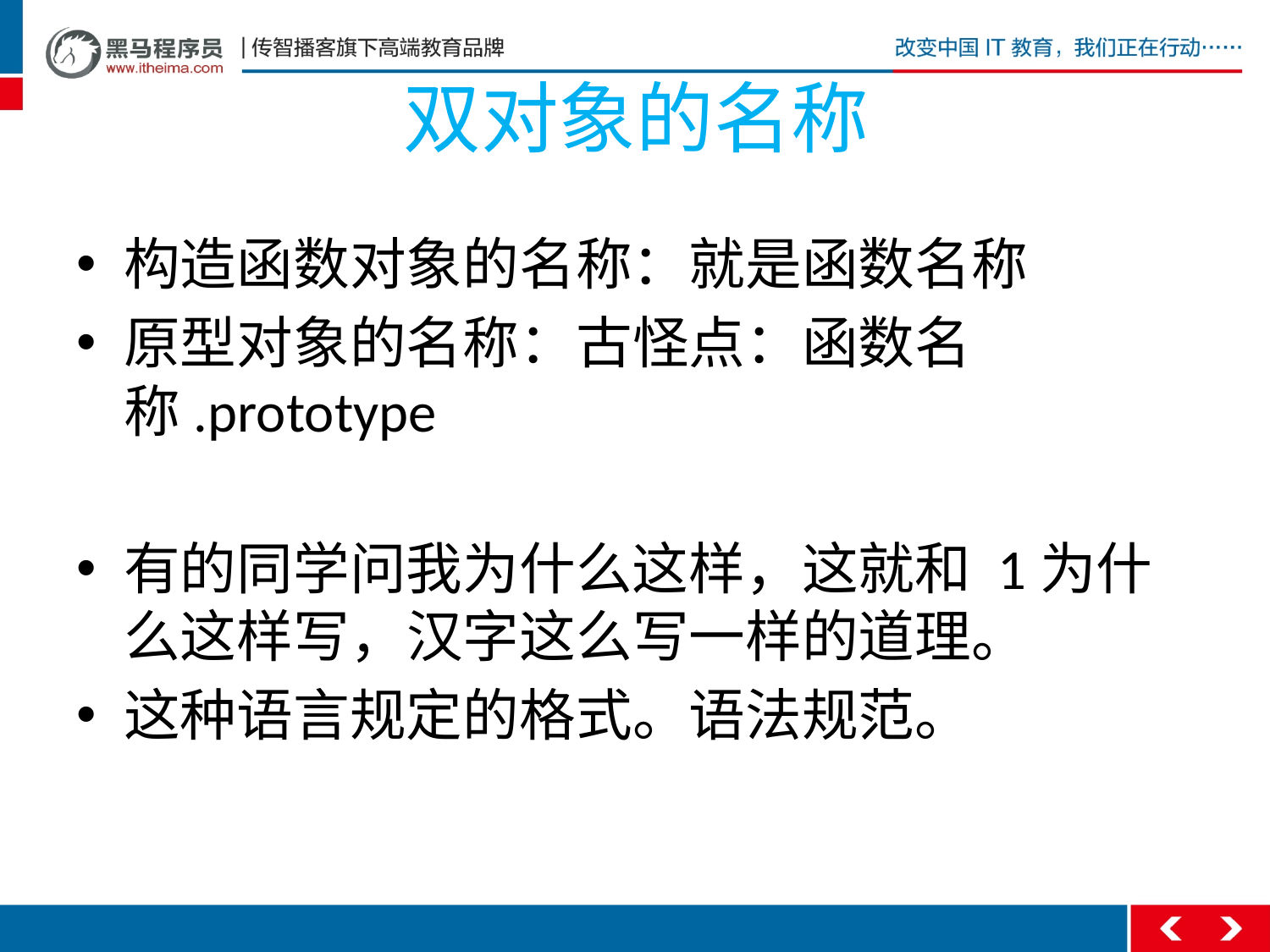

# 双对象的名称
构造函数对象的名称：就是函数名称
原型对象的名称：古怪点：函数名称.prototype

有的同学问我为什么这样，这就和 1为什么这样写，汉字这么写一样的道理。
这种语言规定的格式。语法规范。